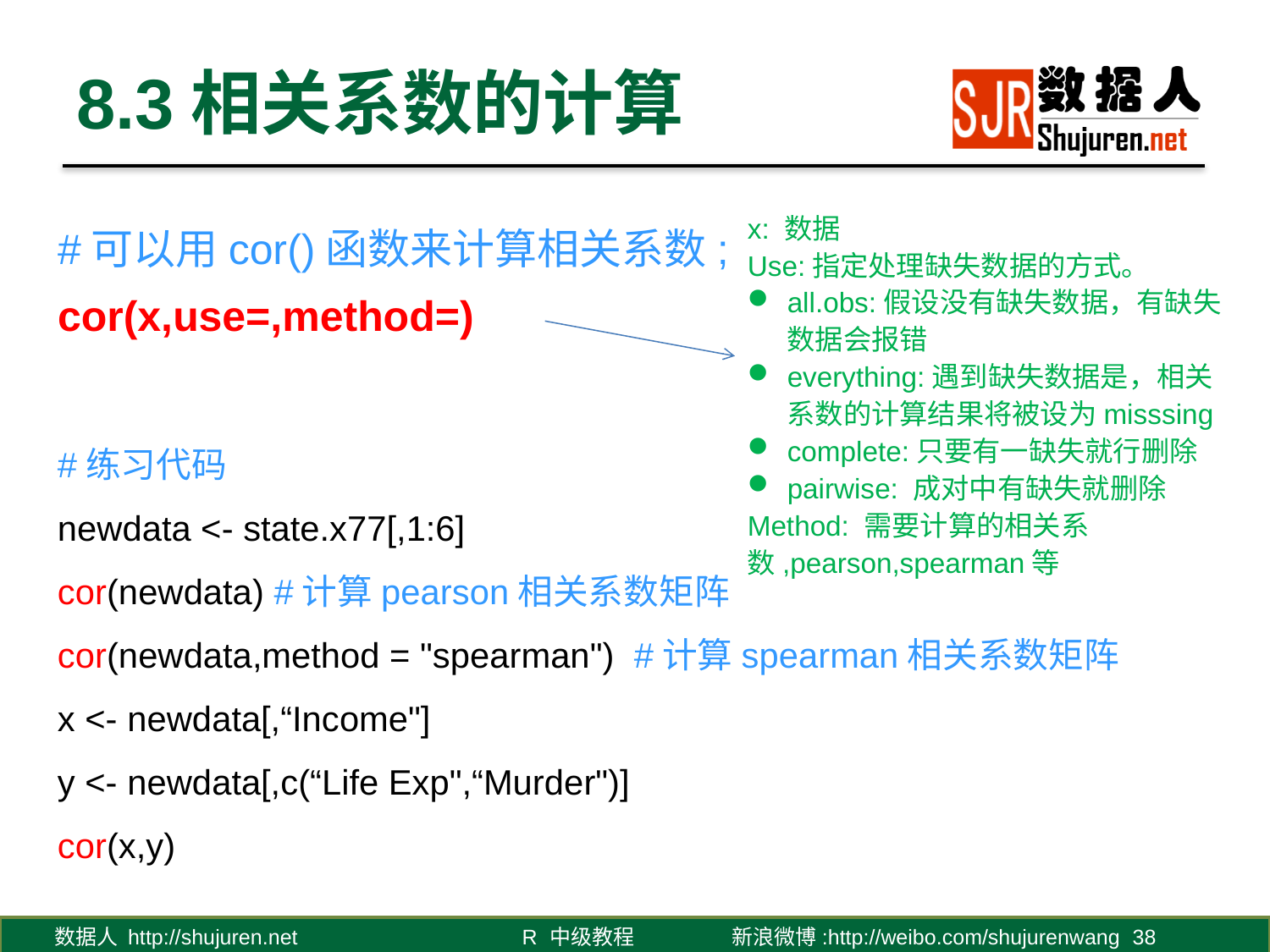

# 8.3相关系数的计算
x: 数据
Use:指定处理缺失数据的方式。
all.obs:假设没有缺失数据，有缺失数据会报错
everything:遇到缺失数据是，相关系数的计算结果将被设为misssing
complete:只要有一缺失就行删除
pairwise: 成对中有缺失就删除
Method: 需要计算的相关系数,pearson,spearman等

#可以用cor()函数来计算相关系数;
cor(x,use=,method=)
#练习代码
newdata <- state.x77[,1:6]
cor(newdata) #计算pearson相关系数矩阵
cor(newdata,method = "spearman")  #计算spearman相关系数矩阵
x <- newdata[,“Income"]
y <- newdata[,c(“Life Exp",“Murder")]
cor(x,y)